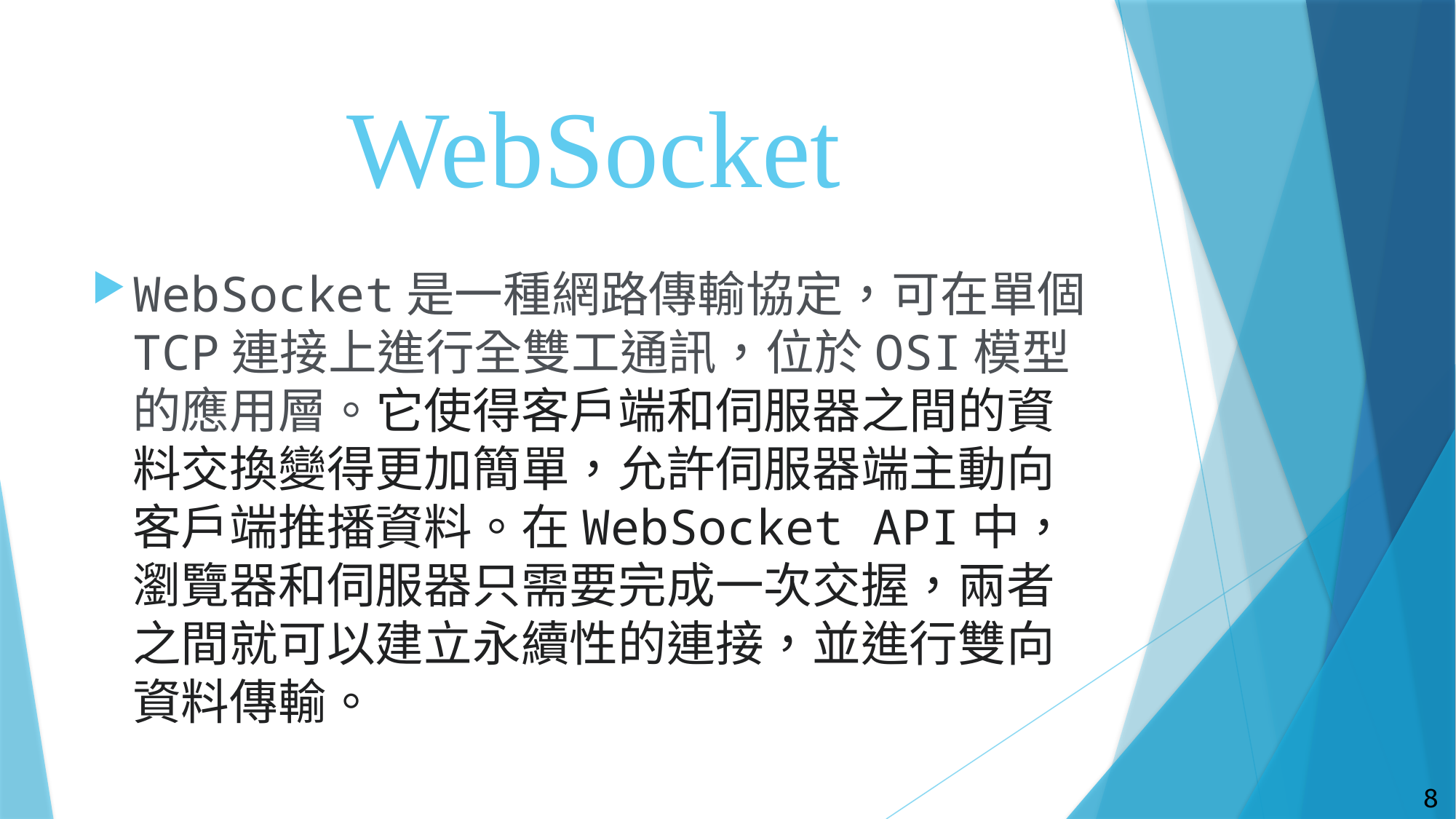

# WebSocket
WebSocket是一種網路傳輸協定，可在單個TCP連接上進行全雙工通訊，位於OSI模型的應用層。它使得客戶端和伺服器之間的資料交換變得更加簡單，允許伺服器端主動向客戶端推播資料。在WebSocket API中，瀏覽器和伺服器只需要完成一次交握，兩者之間就可以建立永續性的連接，並進行雙向資料傳輸。
8